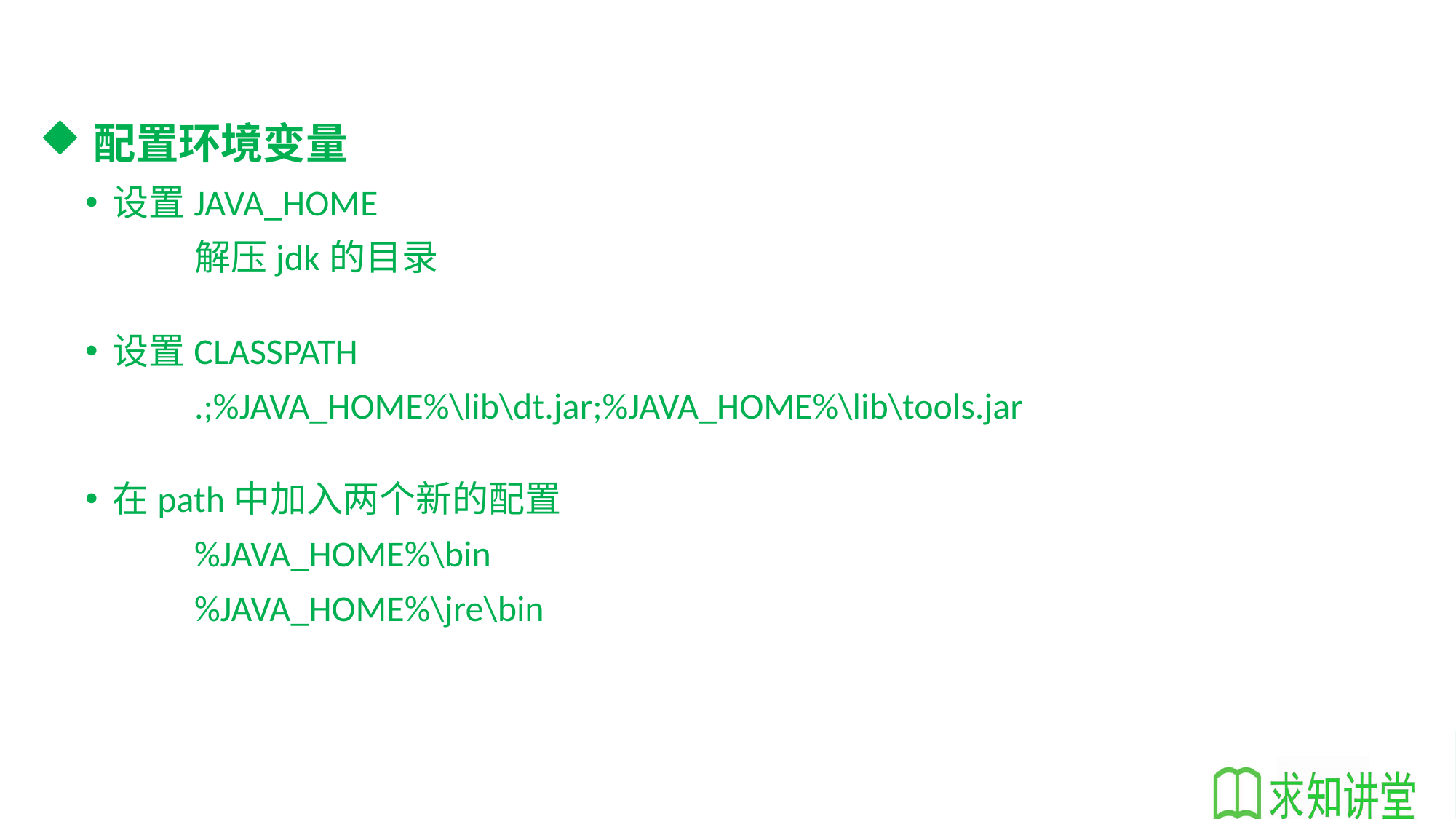

# 配置环境变量
设置JAVA_HOME
	解压jdk的目录
设置CLASSPATH
	.;%JAVA_HOME%\lib\dt.jar;%JAVA_HOME%\lib\tools.jar
在path中加入两个新的配置
	%JAVA_HOME%\bin
	%JAVA_HOME%\jre\bin